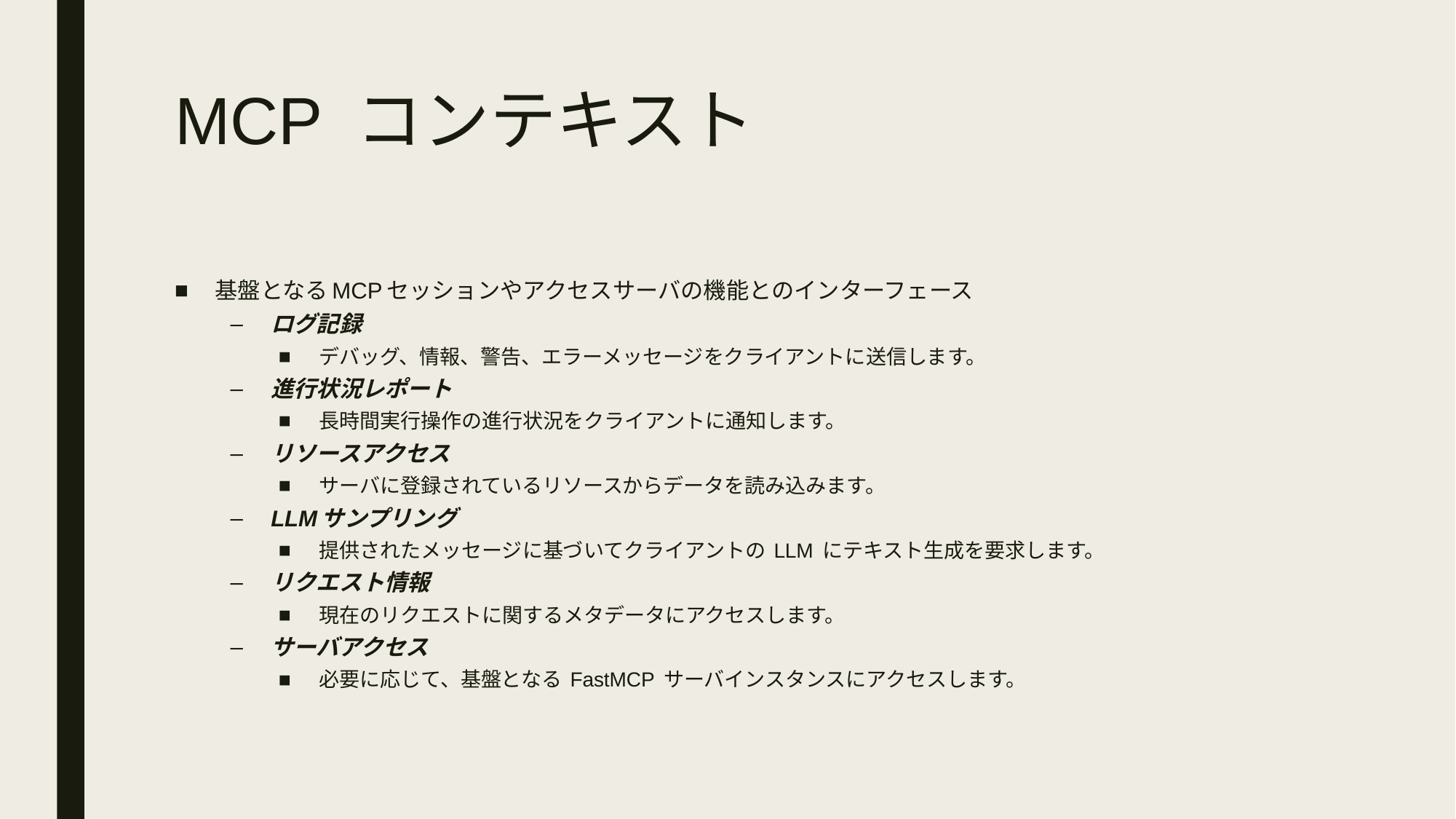

# MCP コンテキスト
基盤となるMCPセッションやアクセスサーバの機能とのインターフェース
ログ記録
デバッグ、情報、警告、エラーメッセージをクライアントに送信します。
進行状況レポート
長時間実行操作の進行状況をクライアントに通知します。
リソースアクセス
サーバに登録されているリソースからデータを読み込みます。
LLMサンプリング
提供されたメッセージに基づいてクライアントの LLM にテキスト生成を要求します。
リクエスト情報
現在のリクエストに関するメタデータにアクセスします。
サーバアクセス
必要に応じて、基盤となる FastMCP サーバインスタンスにアクセスします。